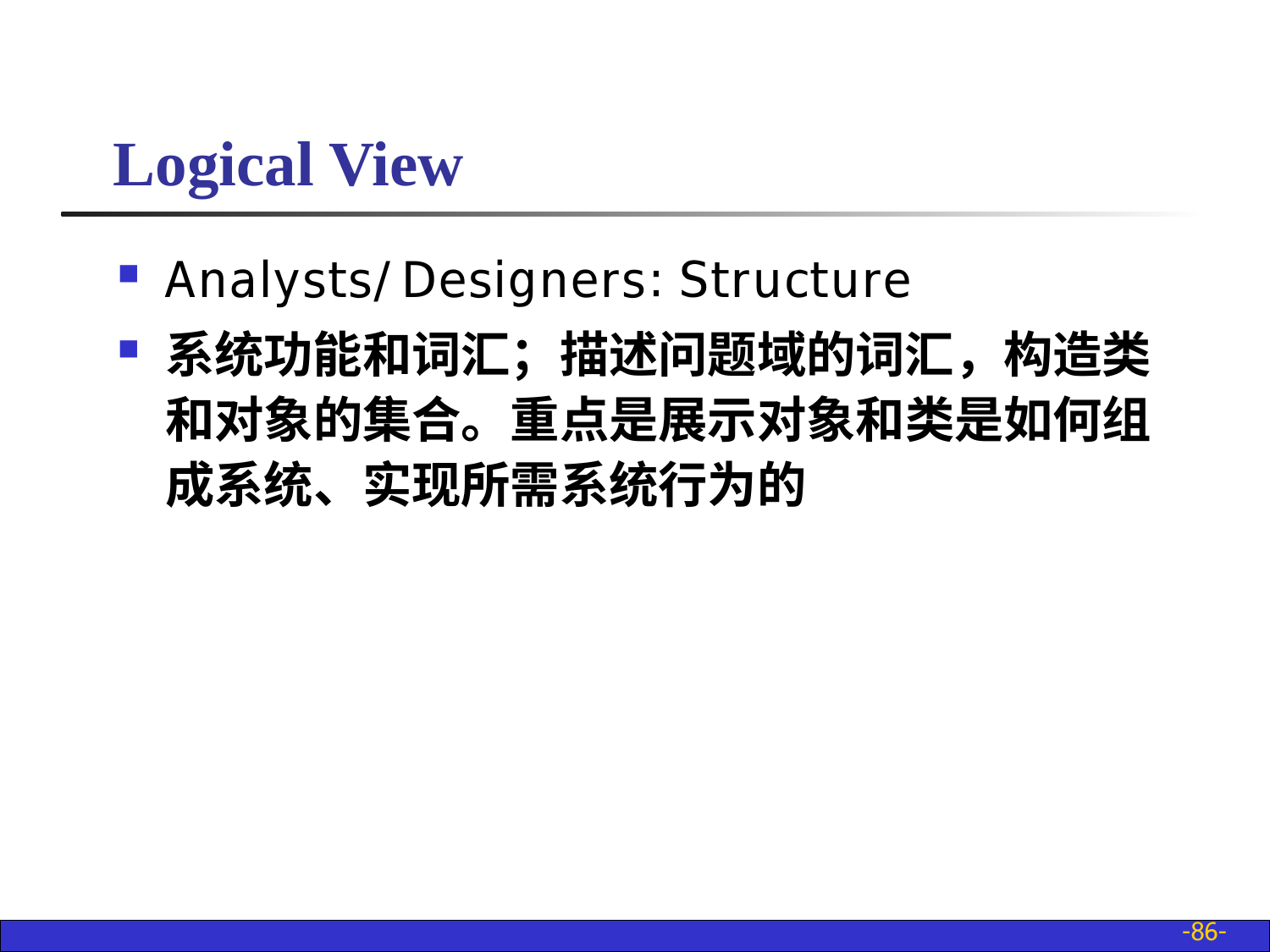

Logical View
Analysts/Designers: Structure
系统功能和词汇；描述问题域的词汇，构造类和对象的集合。重点是展示对象和类是如何组成系统、实现所需系统行为的
-86-